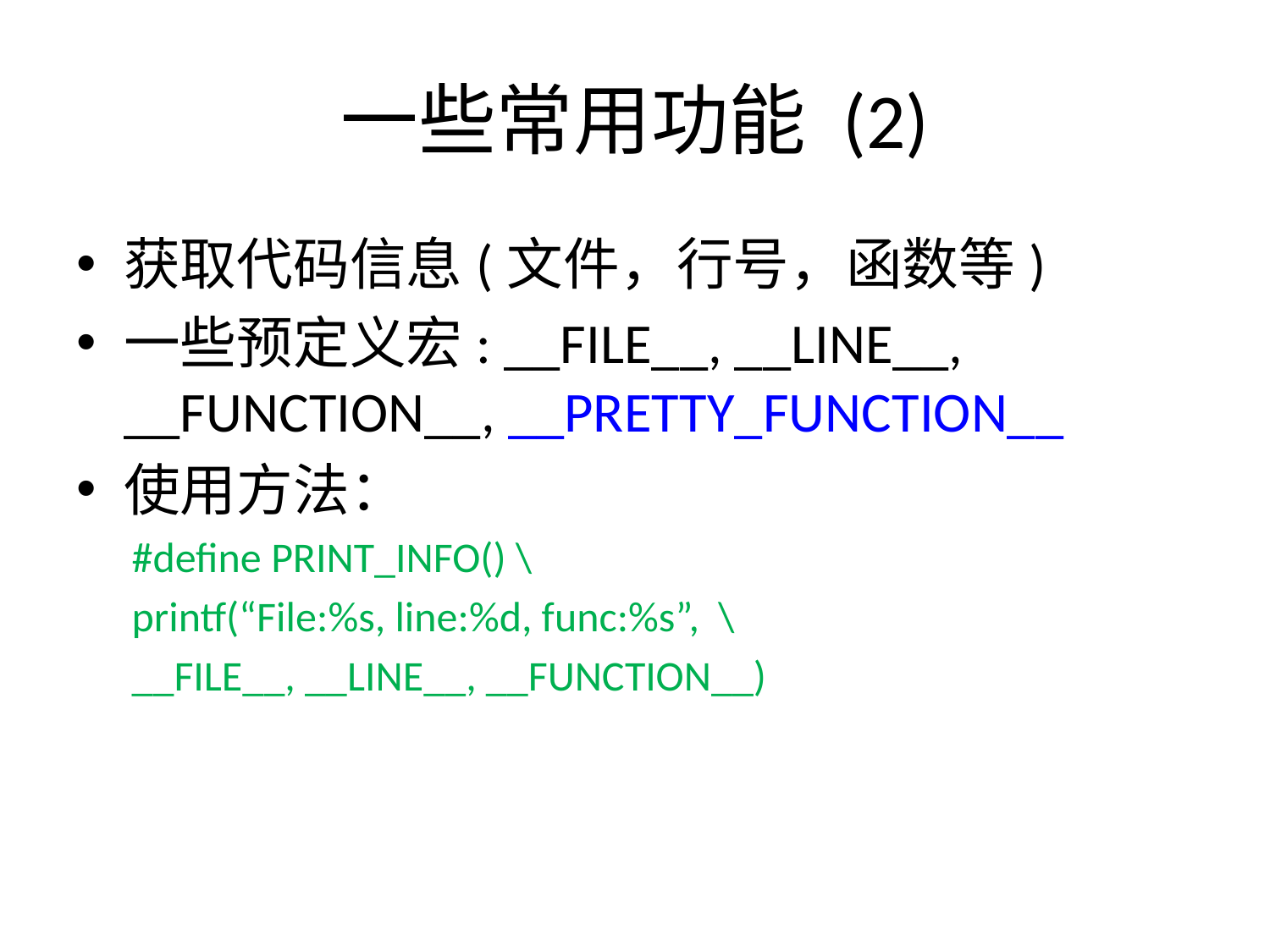

# 一些常用功能 (2)
获取代码信息(文件，行号，函数等)
一些预定义宏: __FILE__, __LINE__, __FUNCTION__, __PRETTY_FUNCTION__
使用方法：
#define PRINT_INFO() \
printf(“File:%s, line:%d, func:%s”,  \
__FILE__, __LINE__, __FUNCTION__)